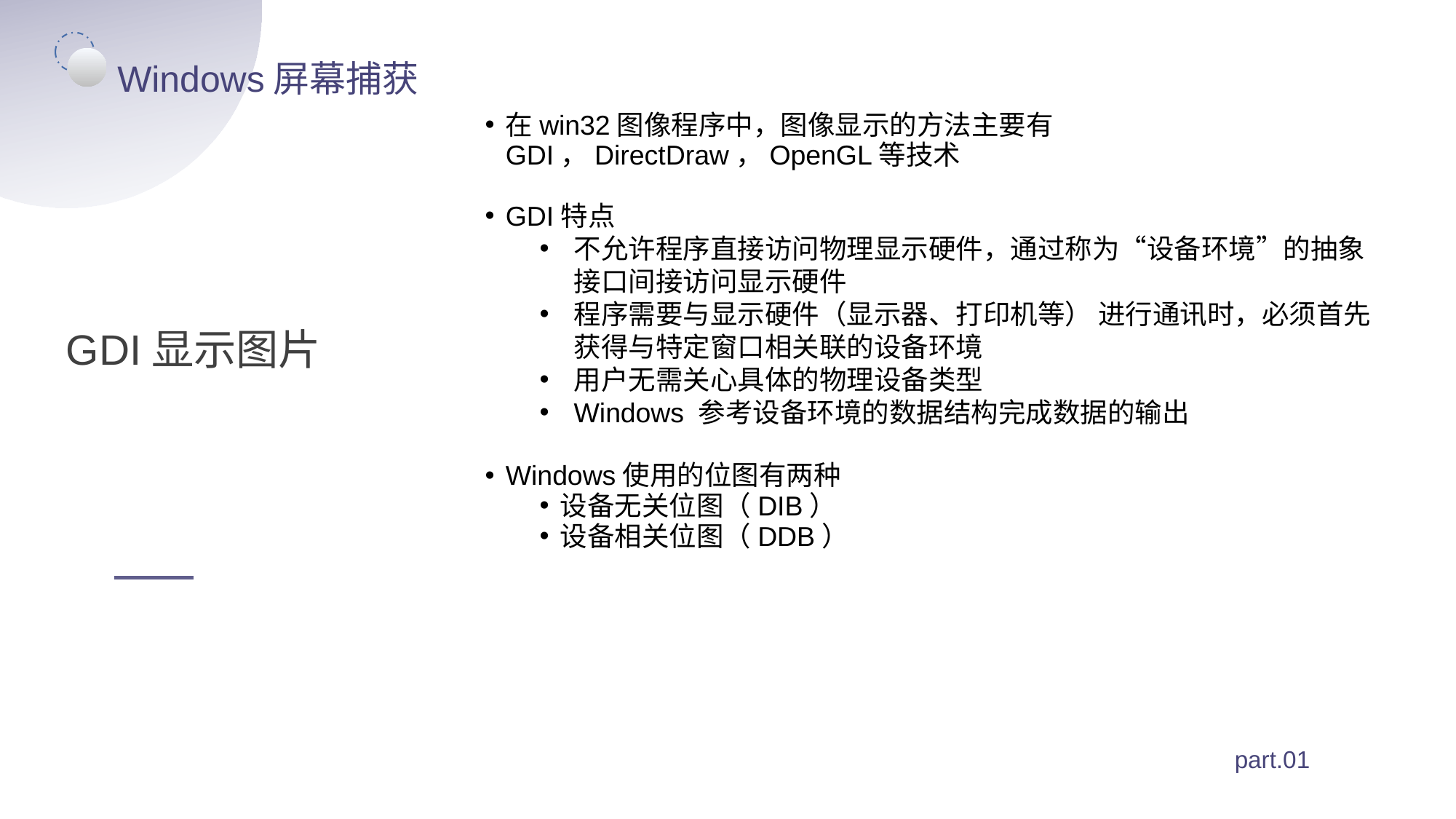

Windows屏幕捕获

在win32图像程序中，图像显示的方法主要有GDI，DirectDraw，OpenGL等技术

GDI特点
不允许程序直接访问物理显示硬件，通过称为“设备环境”的抽象接口间接访问显示硬件
程序需要与显示硬件（显示器、打印机等） 进行通讯时，必须首先获得与特定窗口相关联的设备环境
用户无需关心具体的物理设备类型
Windows 参考设备环境的数据结构完成数据的输出

Windows使用的位图有两种
设备无关位图（DIB）
设备相关位图（DDB）

GDI显示图片
part.01